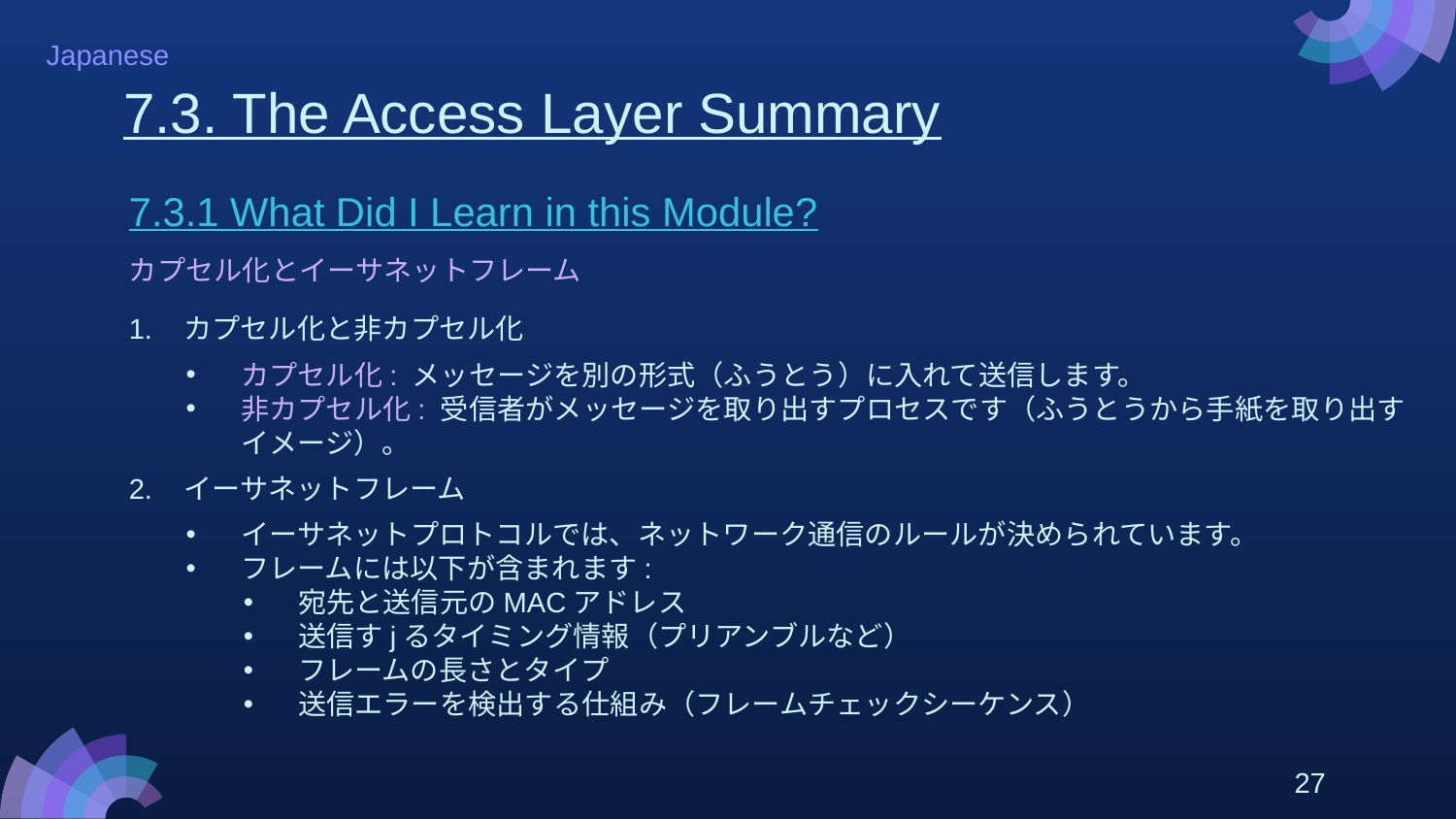

# 7.3. The Access Layer Summary
7.3.1 What Did I Learn in this Module?
カプセル化とイーサネットフレーム
カプセル化と非カプセル化
カプセル化: メッセージを別の形式（ふうとう）に入れて送信します。
非カプセル化: 受信者がメッセージを取り出すプロセスです（ふうとうから手紙を取り出すイメージ）。
イーサネットフレーム
イーサネットプロトコルでは、ネットワーク通信のルールが決められています。
フレームには以下が含まれます:
宛先と送信元のMACアドレス
送信すjるタイミング情報（プリアンブルなど）
フレームの長さとタイプ
送信エラーを検出する仕組み（フレームチェックシーケンス）
27